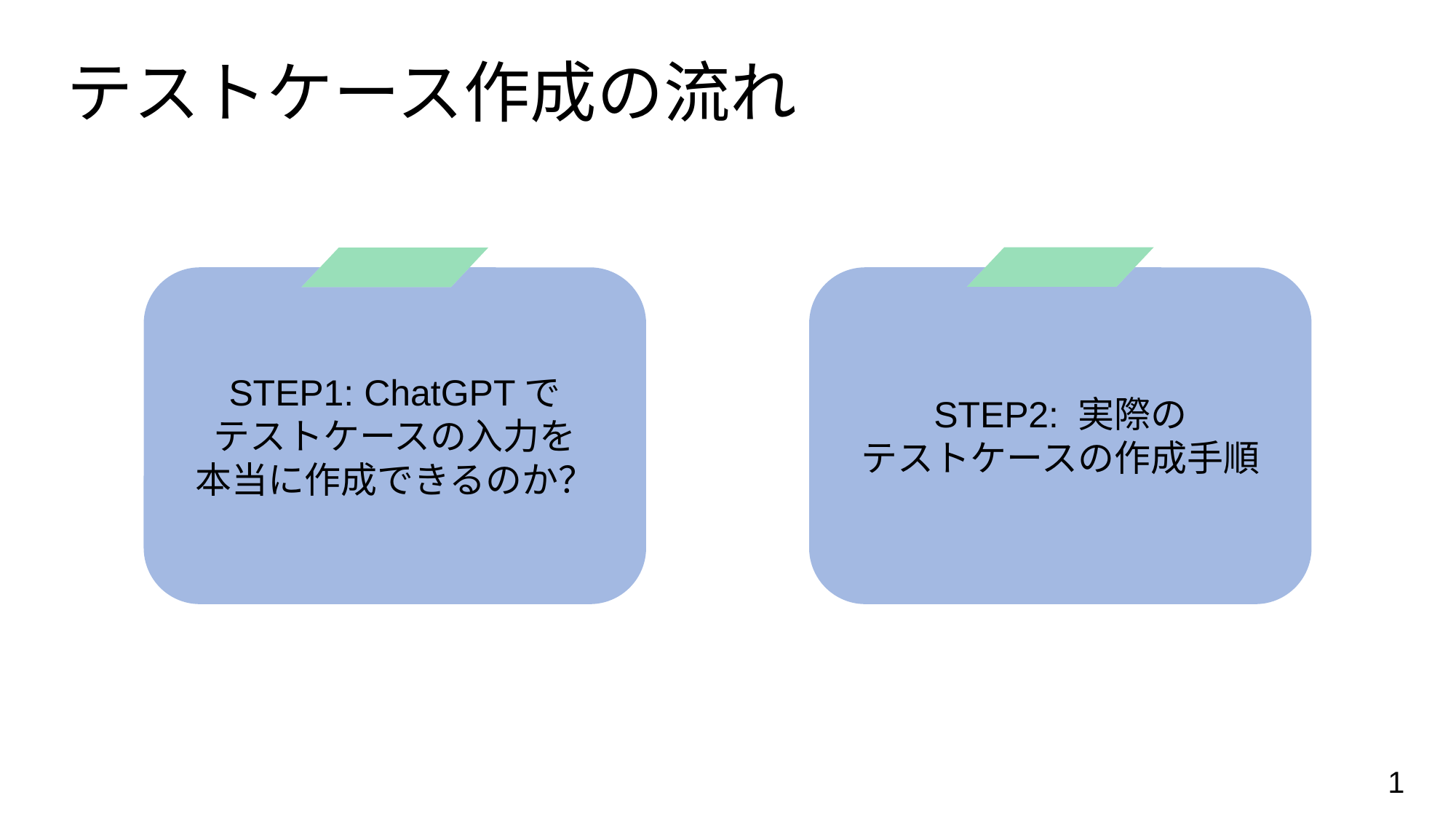

# テストケース作成の流れ

STEP1: ChatGPTで
テストケースの入力を
本当に作成できるのか？
STEP2: 実際の
テストケースの作成手順
1